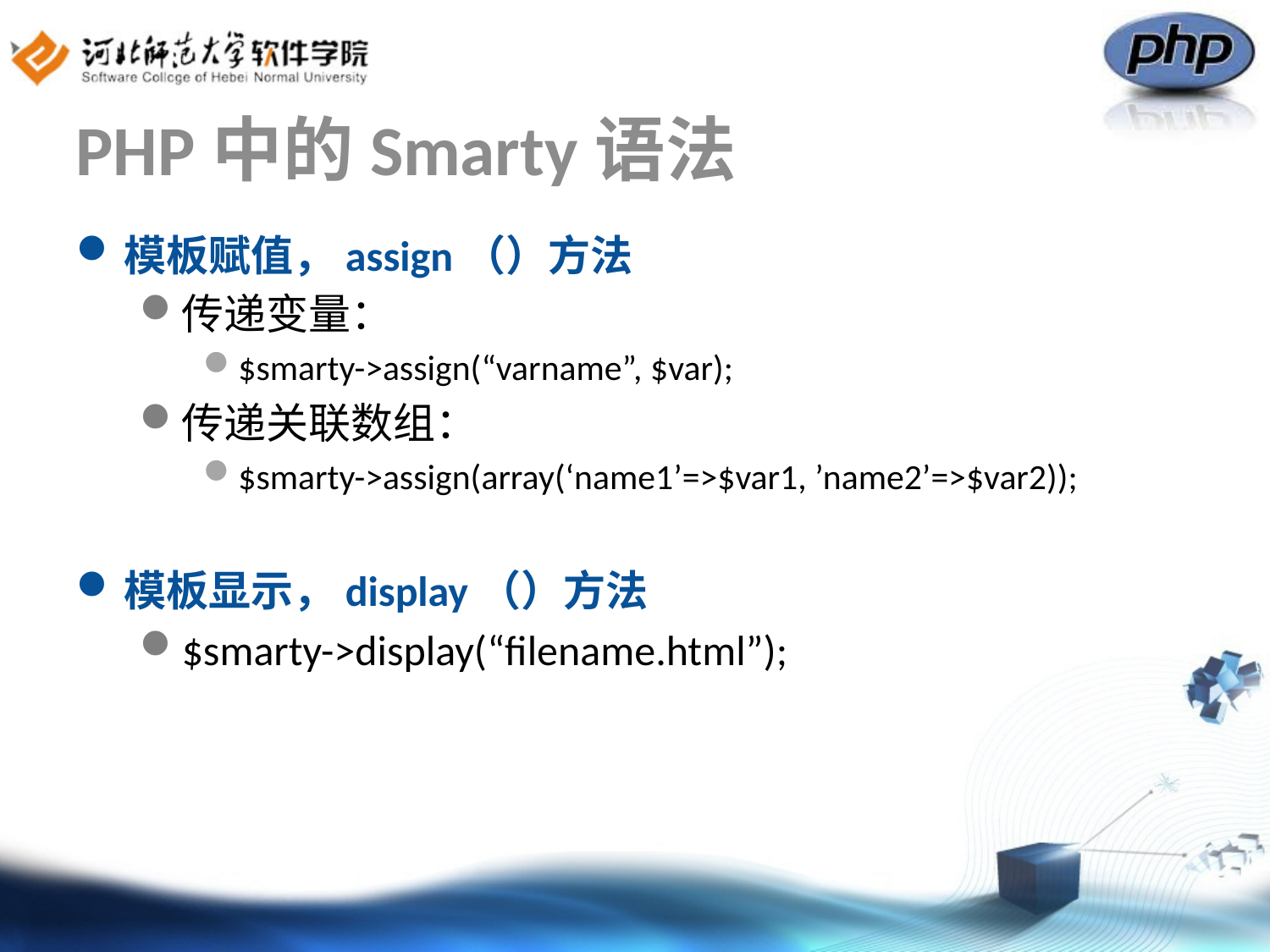

# PHP中的Smarty语法
模板赋值，assign（）方法
传递变量：
$smarty->assign(“varname”, $var);
传递关联数组：
$smarty->assign(array(‘name1’=>$var1, ’name2’=>$var2));

模板显示，display（）方法
$smarty->display(“filename.html”);